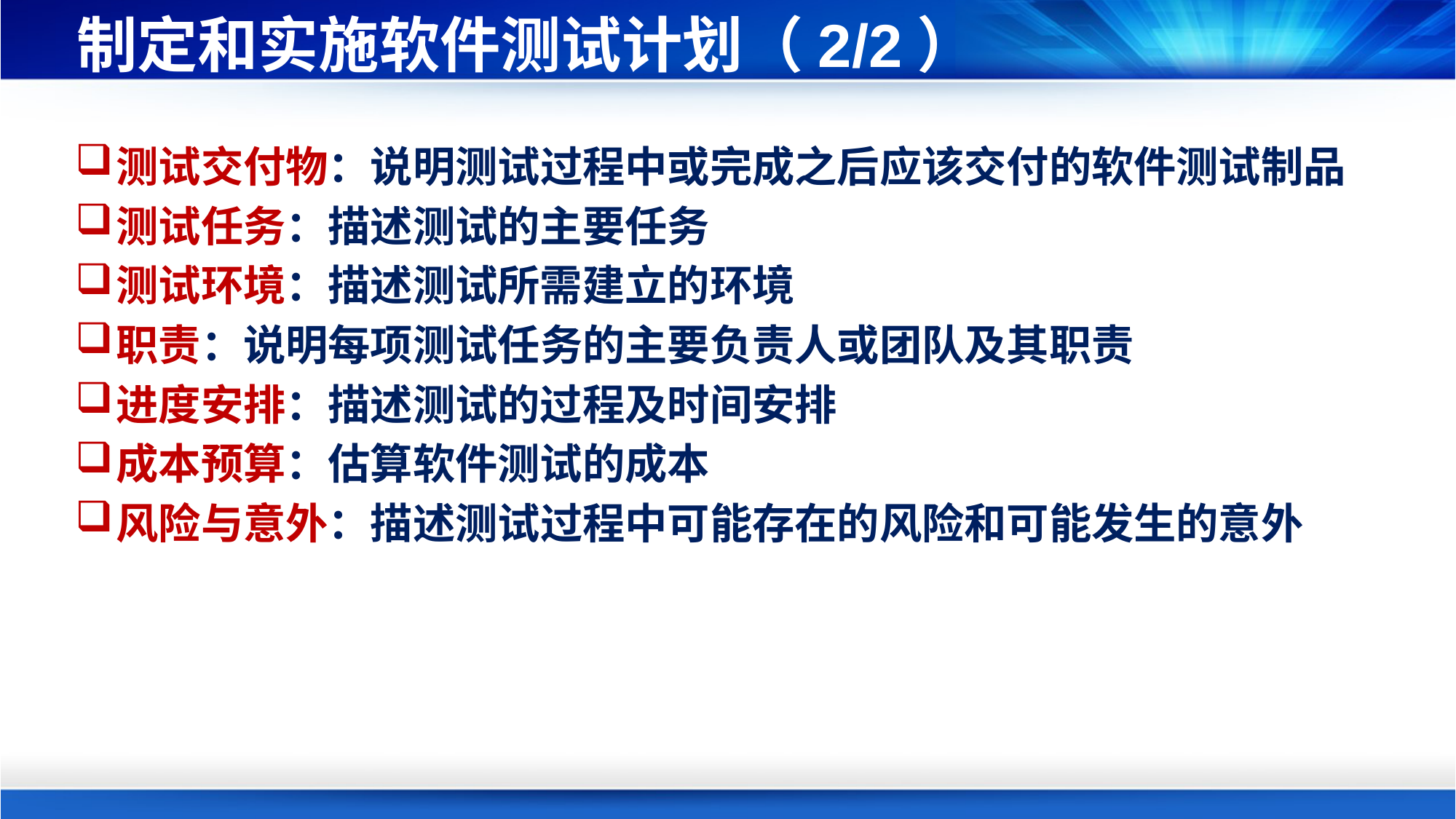

# 制定和实施软件测试计划（2/2）
测试交付物：说明测试过程中或完成之后应该交付的软件测试制品
测试任务：描述测试的主要任务
测试环境：描述测试所需建立的环境
职责：说明每项测试任务的主要负责人或团队及其职责
进度安排：描述测试的过程及时间安排
成本预算：估算软件测试的成本
风险与意外：描述测试过程中可能存在的风险和可能发生的意外